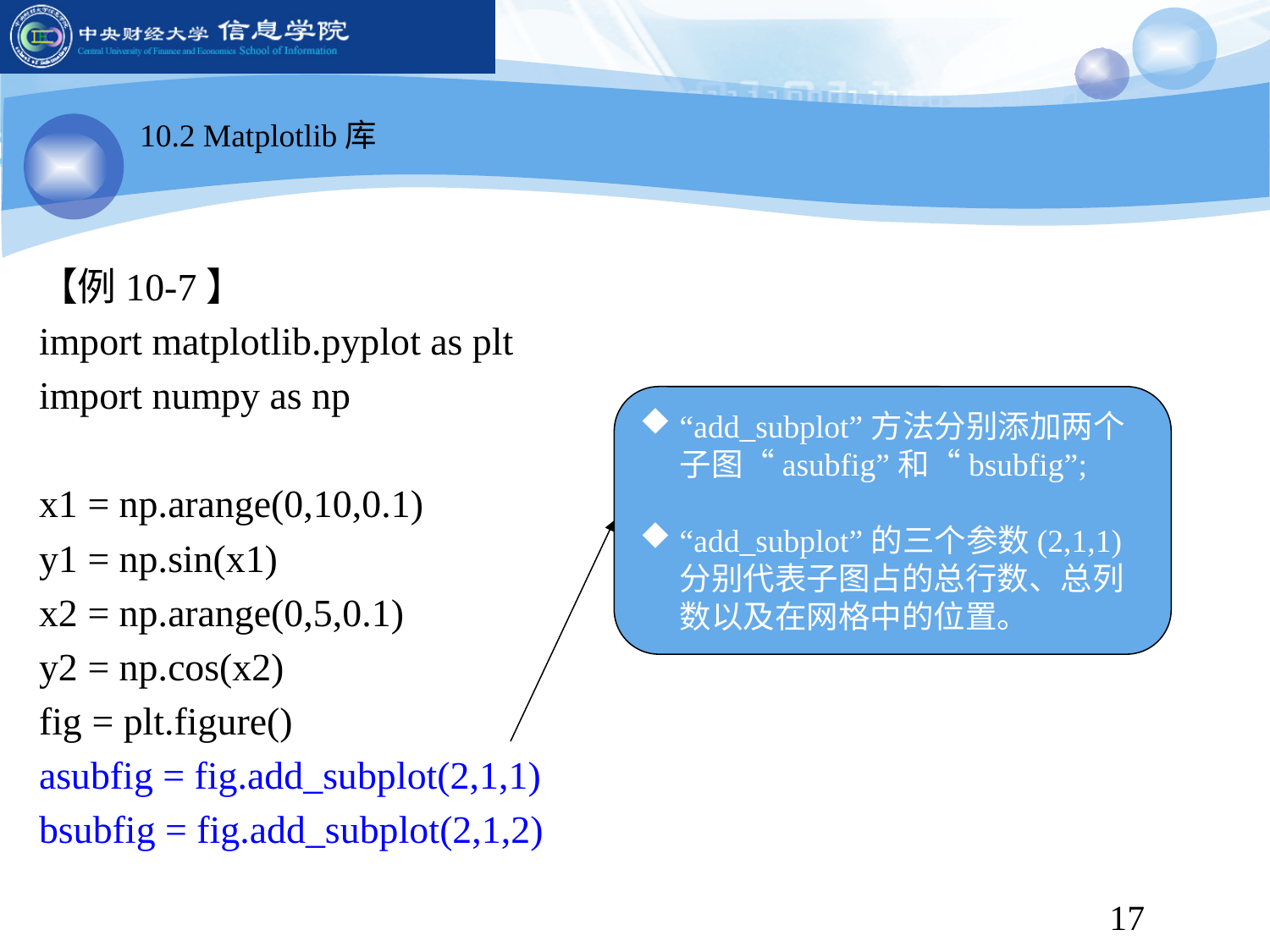

10.2 Matplotlib库
【例10-7】
import matplotlib.pyplot as plt
import numpy as np

x1 = np.arange(0,10,0.1)
y1 = np.sin(x1)
x2 = np.arange(0,5,0.1)
y2 = np.cos(x2)
fig = plt.figure()
asubfig = fig.add_subplot(2,1,1)
bsubfig = fig.add_subplot(2,1,2)
“add_subplot”方法分别添加两个子图“asubfig”和“bsubfig”;

“add_subplot”的三个参数(2,1,1)分别代表子图占的总行数、总列数以及在网格中的位置。